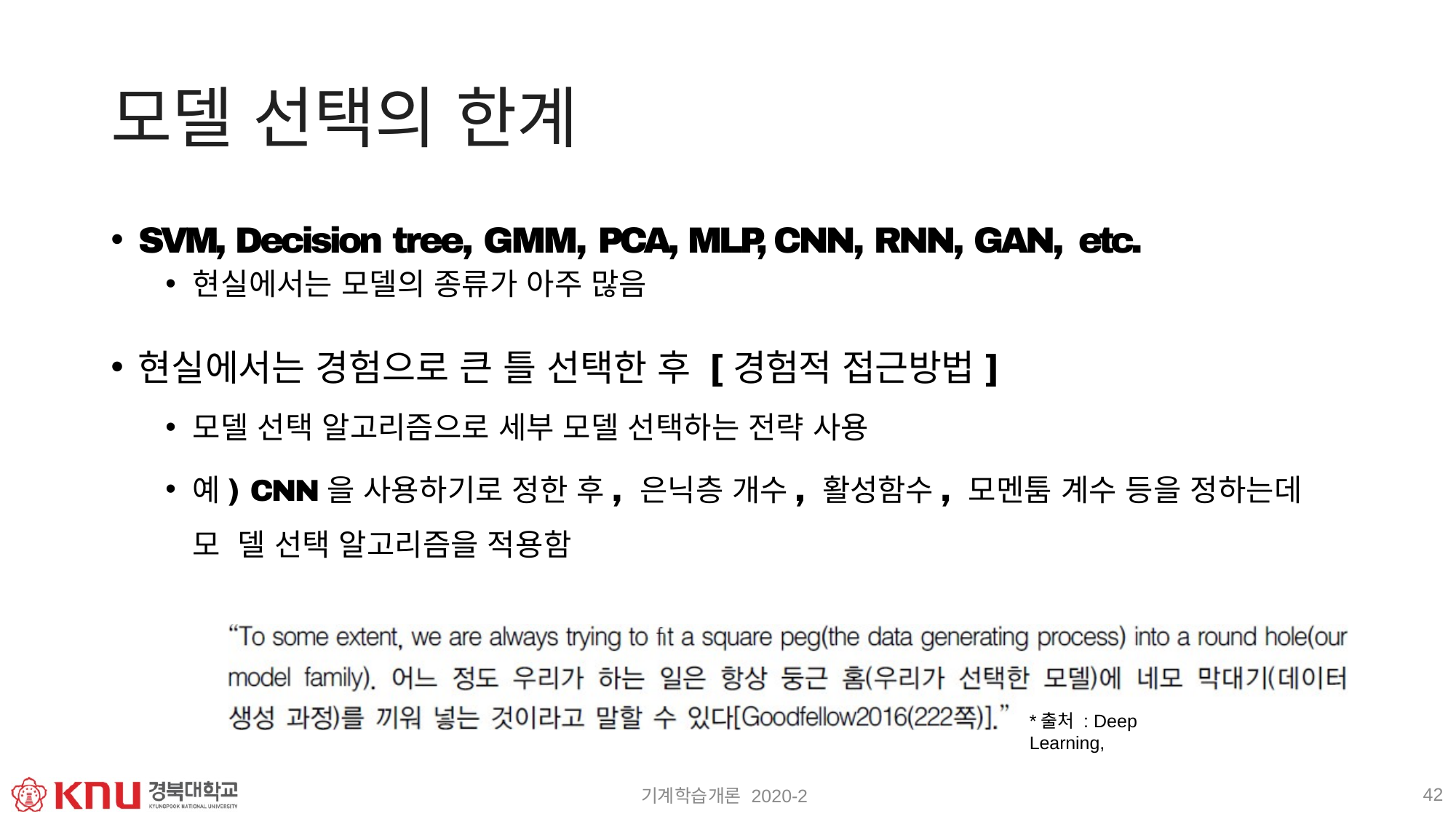

# 모델 선택의 한계
SVM, Decision tree, GMM, PCA, MLP, CNN, RNN, GAN, etc.
현실에서는 모델의 종류가 아주 많음

현실에서는 경험으로 큰 틀 선택한 후 [경험적 접근방법]
모델 선택 알고리즘으로 세부 모델 선택하는 전략 사용
예) CNN을 사용하기로 정한 후, 은닉층 개수, 활성함수, 모멘툼 계수 등을 정하는데 모  델 선택 알고리즘을 적용함

*출처 : Deep Learning,
42
기계학습개론 2020-2